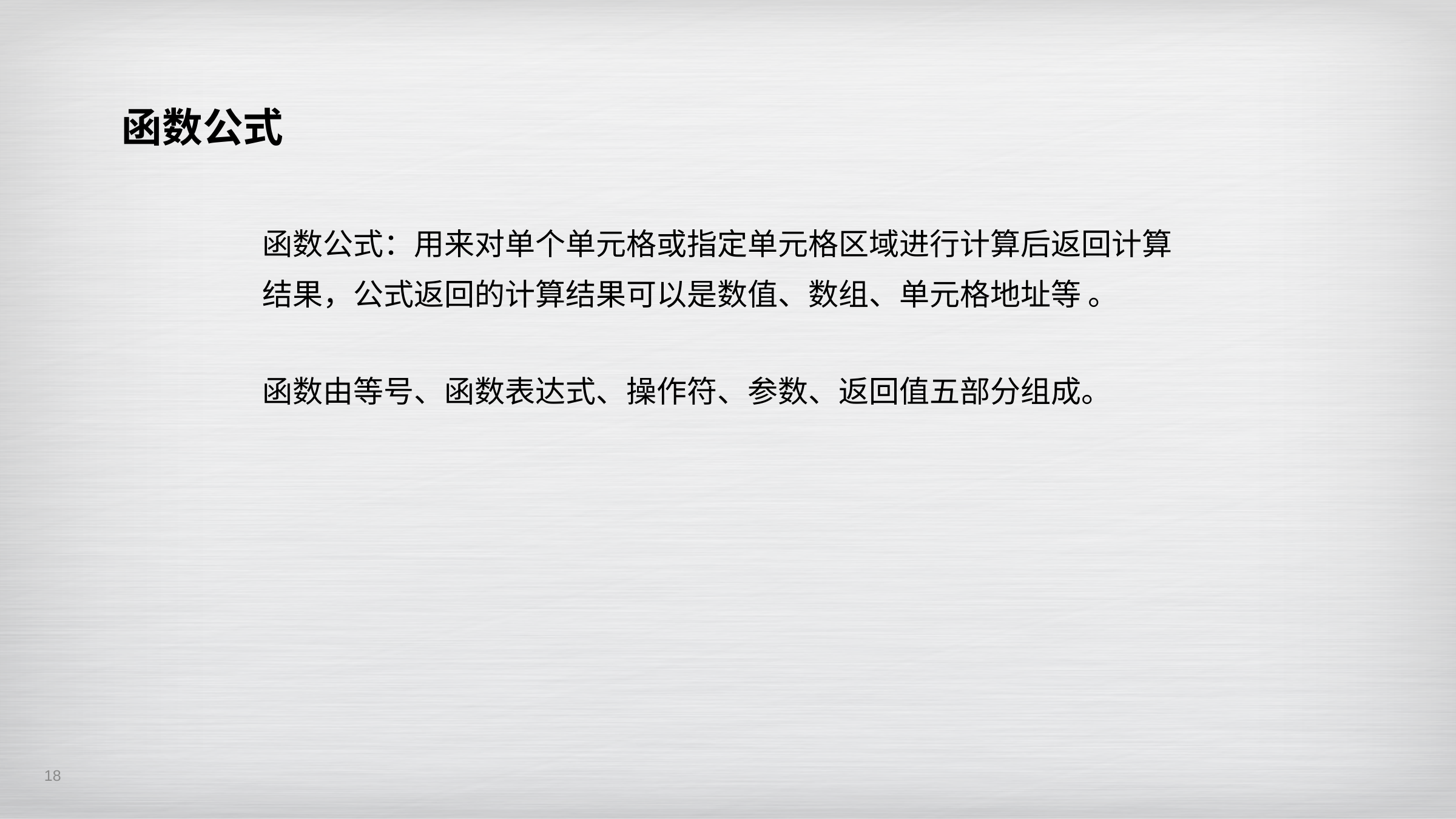

函数公式
函数公式：用来对单个单元格或指定单元格区域进行计算后返回计算结果，公式返回的计算结果可以是数值、数组、单元格地址等 。
函数由等号、函数表达式、操作符、参数、返回值五部分组成。